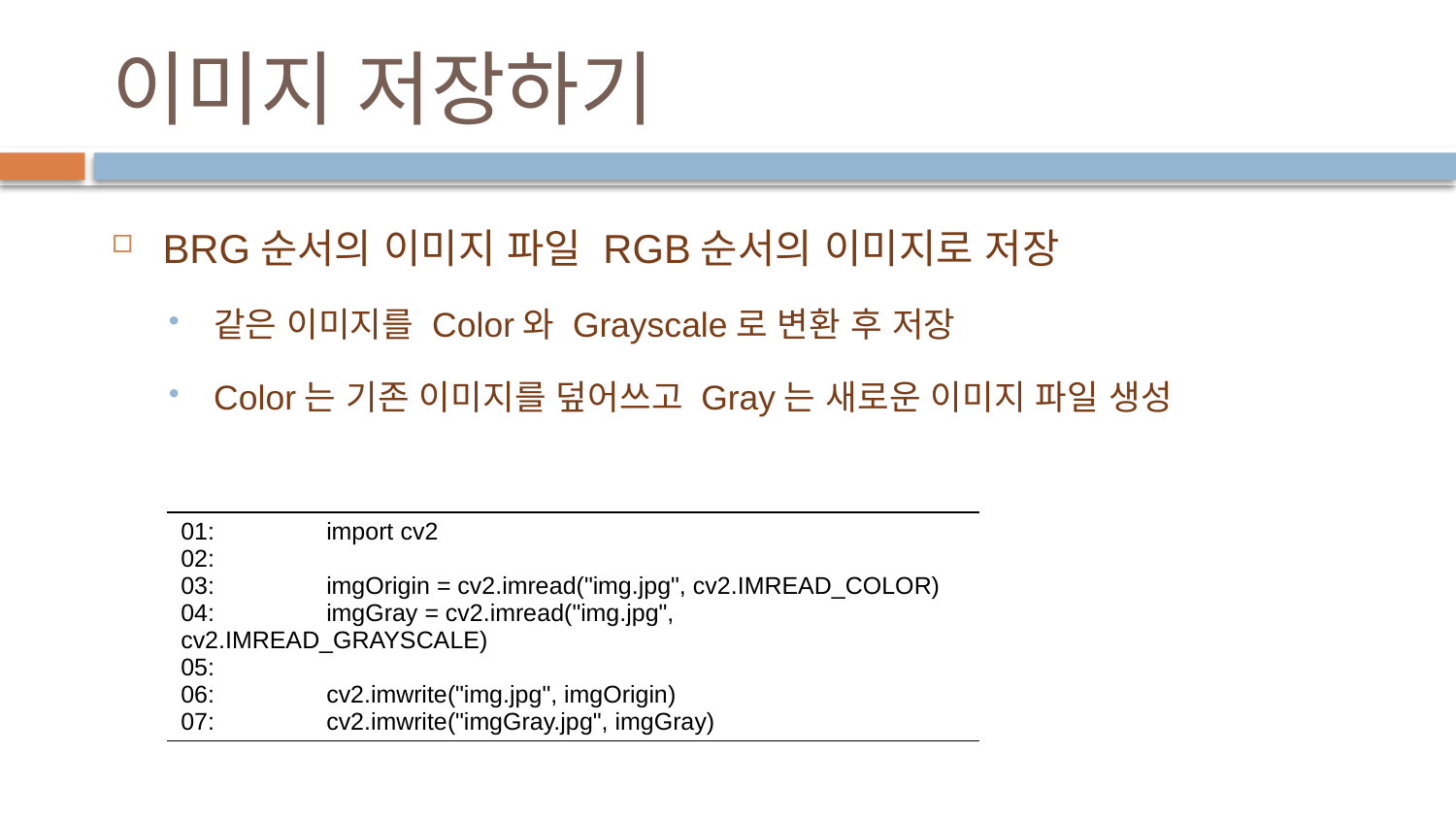

# 이미지 저장하기
BRG순서의 이미지 파일 RGB순서의 이미지로 저장
같은 이미지를 Color와 Grayscale로 변환 후 저장
Color는 기존 이미지를 덮어쓰고 Gray는 새로운 이미지 파일 생성

| 01: import cv2 02: 03: imgOrigin = cv2.imread("img.jpg", cv2.IMREAD\_COLOR) 04: imgGray = cv2.imread("img.jpg", cv2.IMREAD\_GRAYSCALE) 05: 06: cv2.imwrite("img.jpg", imgOrigin) 07: cv2.imwrite("imgGray.jpg", imgGray) |
| --- |